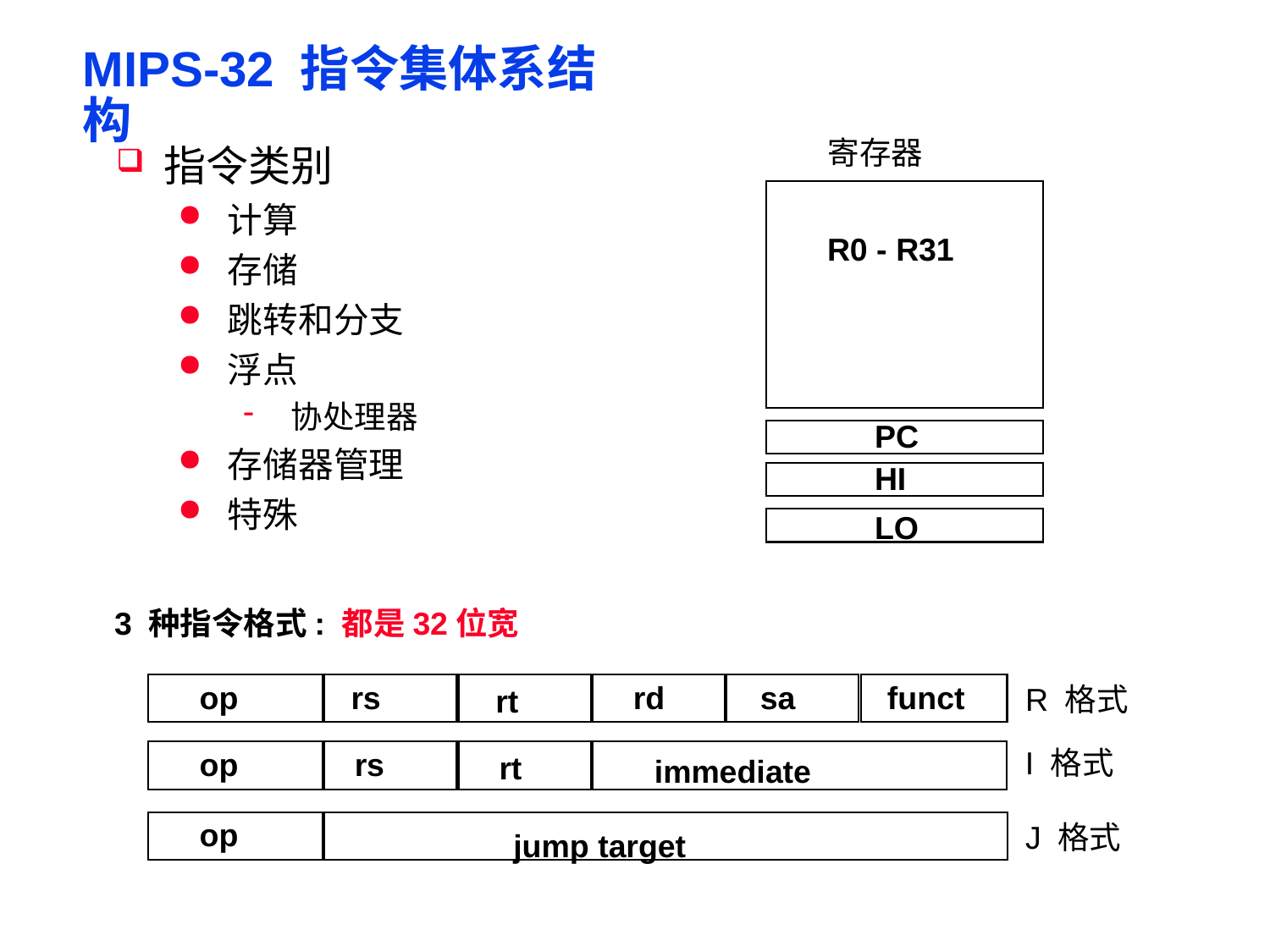

# MIPS-32 指令集体系结构
寄存器
指令类别
计算
存储
跳转和分支
浮点
协处理器
存储器管理
特殊

R0 - R31
PC

HI

LO
3 种指令格式: 都是32位宽
R 格式

op
rs
rd
sa
funct
rt
I 格式

op
rs
rt
immediate
J 格式

op
jump target